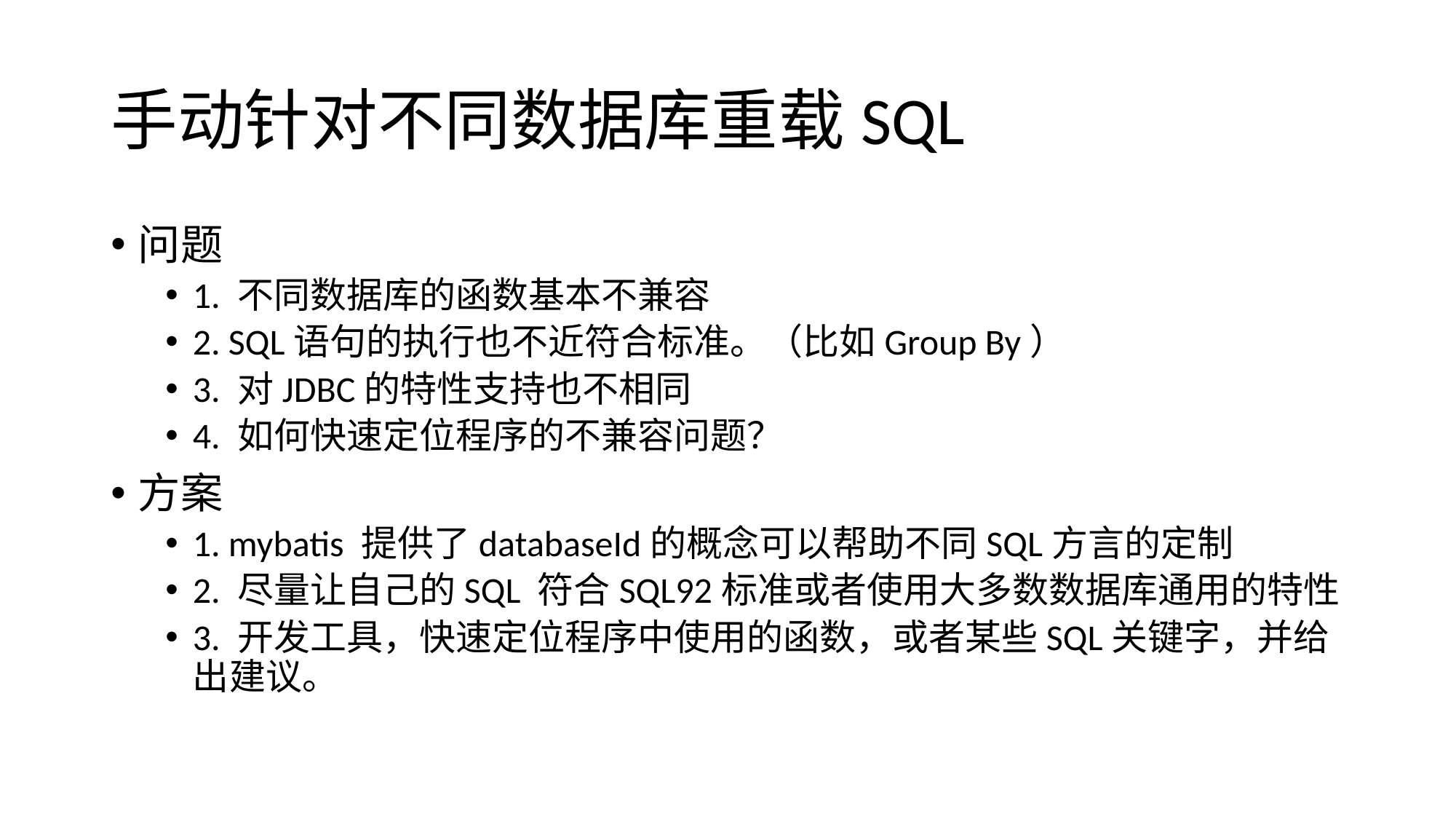

# 手动针对不同数据库重载SQL
问题
1. 不同数据库的函数基本不兼容
2. SQL语句的执行也不近符合标准。（比如Group By）
3. 对JDBC的特性支持也不相同
4. 如何快速定位程序的不兼容问题？
方案
1. mybatis 提供了databaseId的概念可以帮助不同SQL方言的定制
2. 尽量让自己的SQL 符合SQL92标准或者使用大多数数据库通用的特性
3. 开发工具，快速定位程序中使用的函数，或者某些SQL关键字，并给出建议。